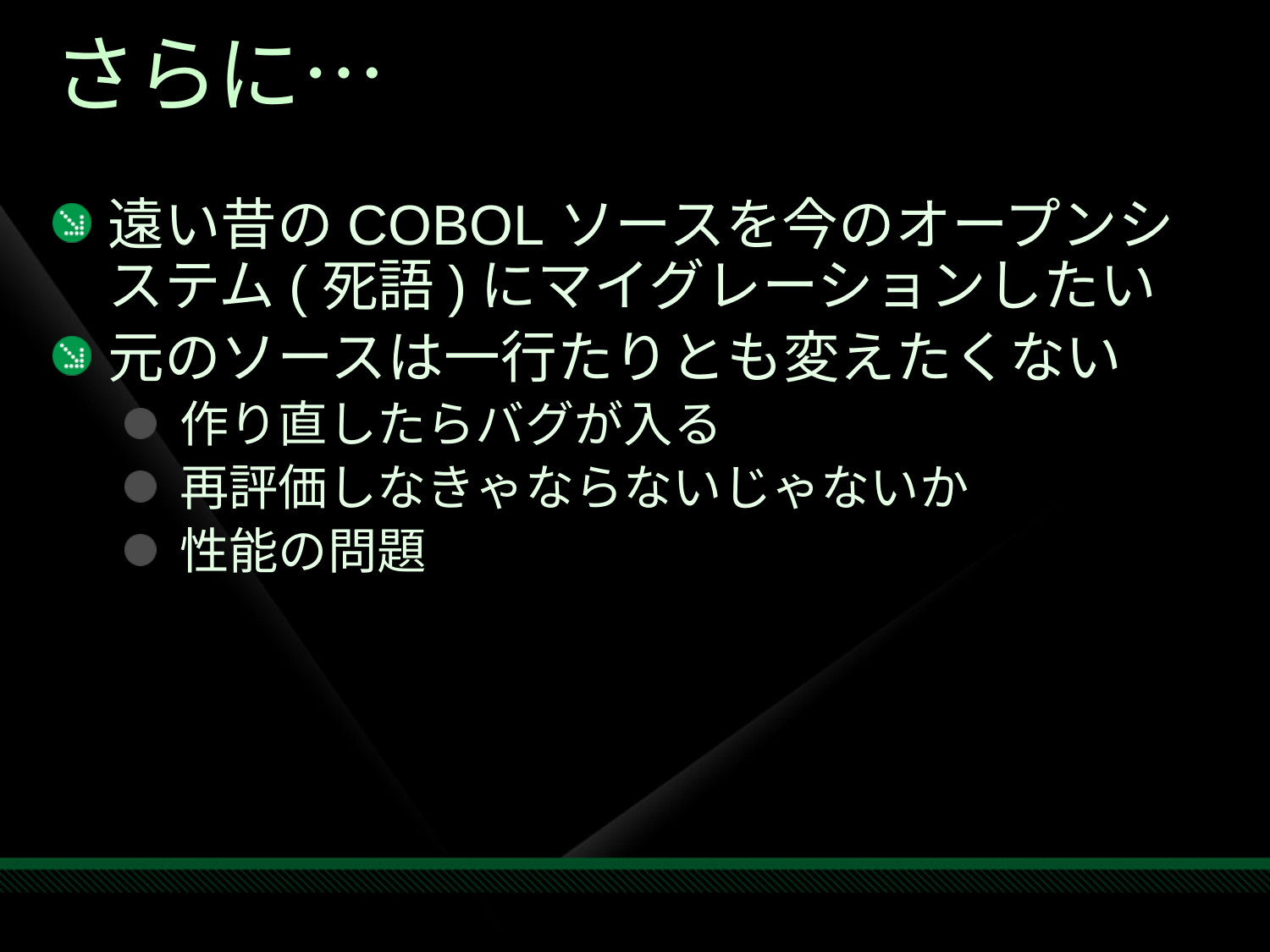

# さらに…
遠い昔のCOBOLソースを今のオープンシステム(死語)にマイグレーションしたい
元のソースは一行たりとも変えたくない
作り直したらバグが入る
再評価しなきゃならないじゃないか
性能の問題